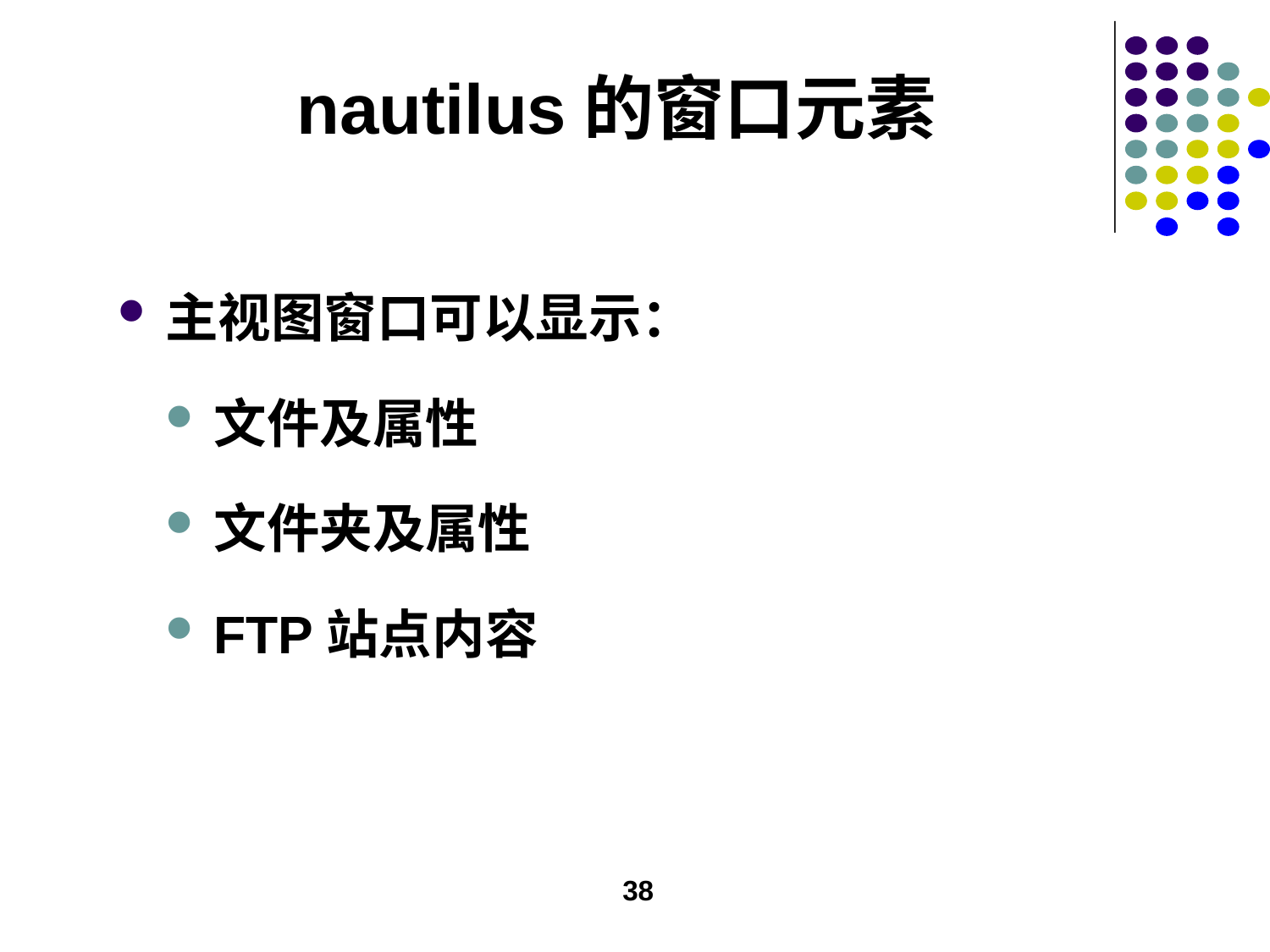

# nautilus的窗口元素
主视图窗口可以显示：
文件及属性
文件夹及属性
FTP站点内容
38